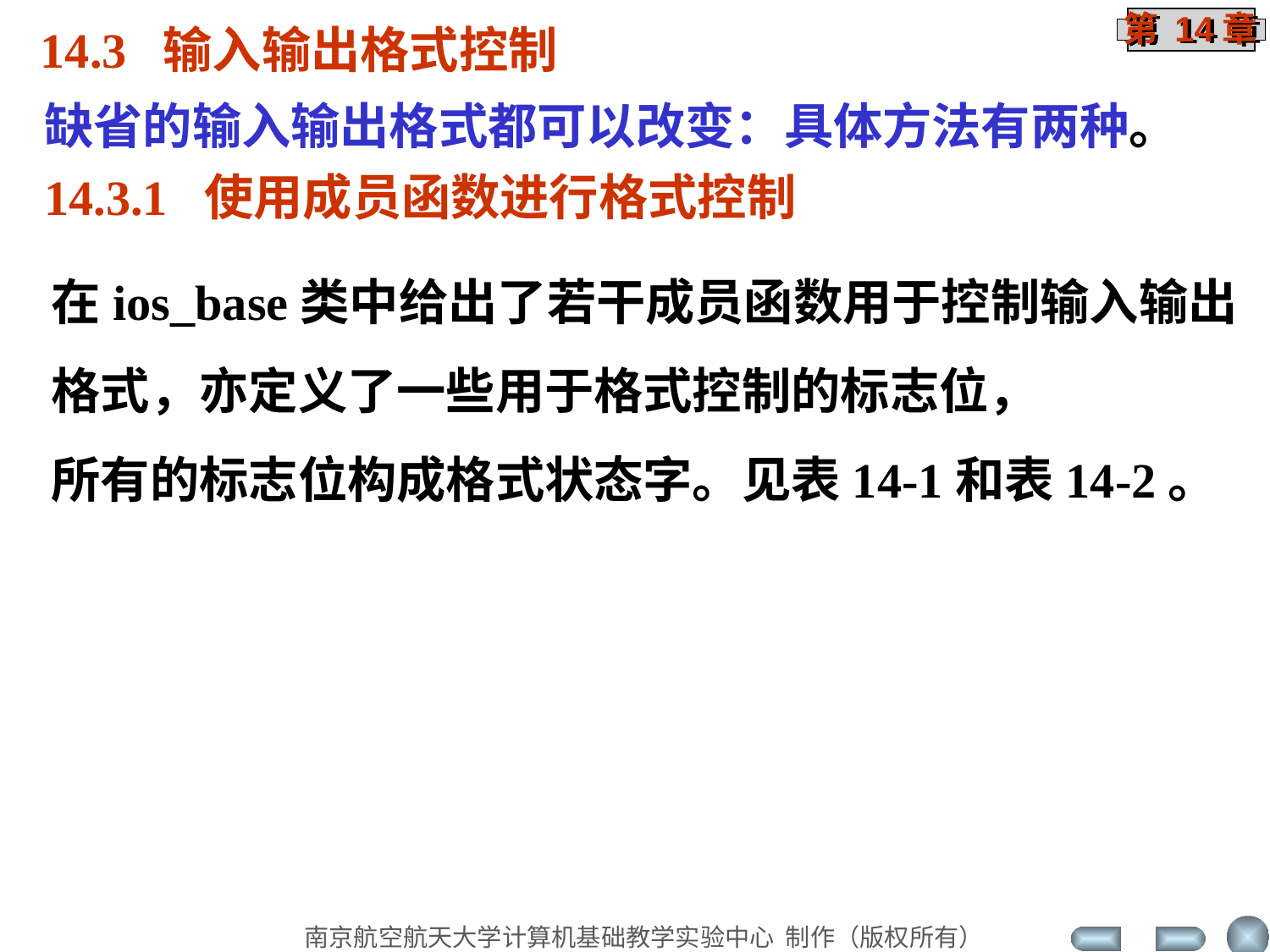

14.3  输入输出格式控制
缺省的输入输出格式都可以改变：具体方法有两种。
14.3.1  使用成员函数进行格式控制
在ios_base类中给出了若干成员函数用于控制输入输出
格式，亦定义了一些用于格式控制的标志位，
所有的标志位构成格式状态字。见表14-1和表14-2。